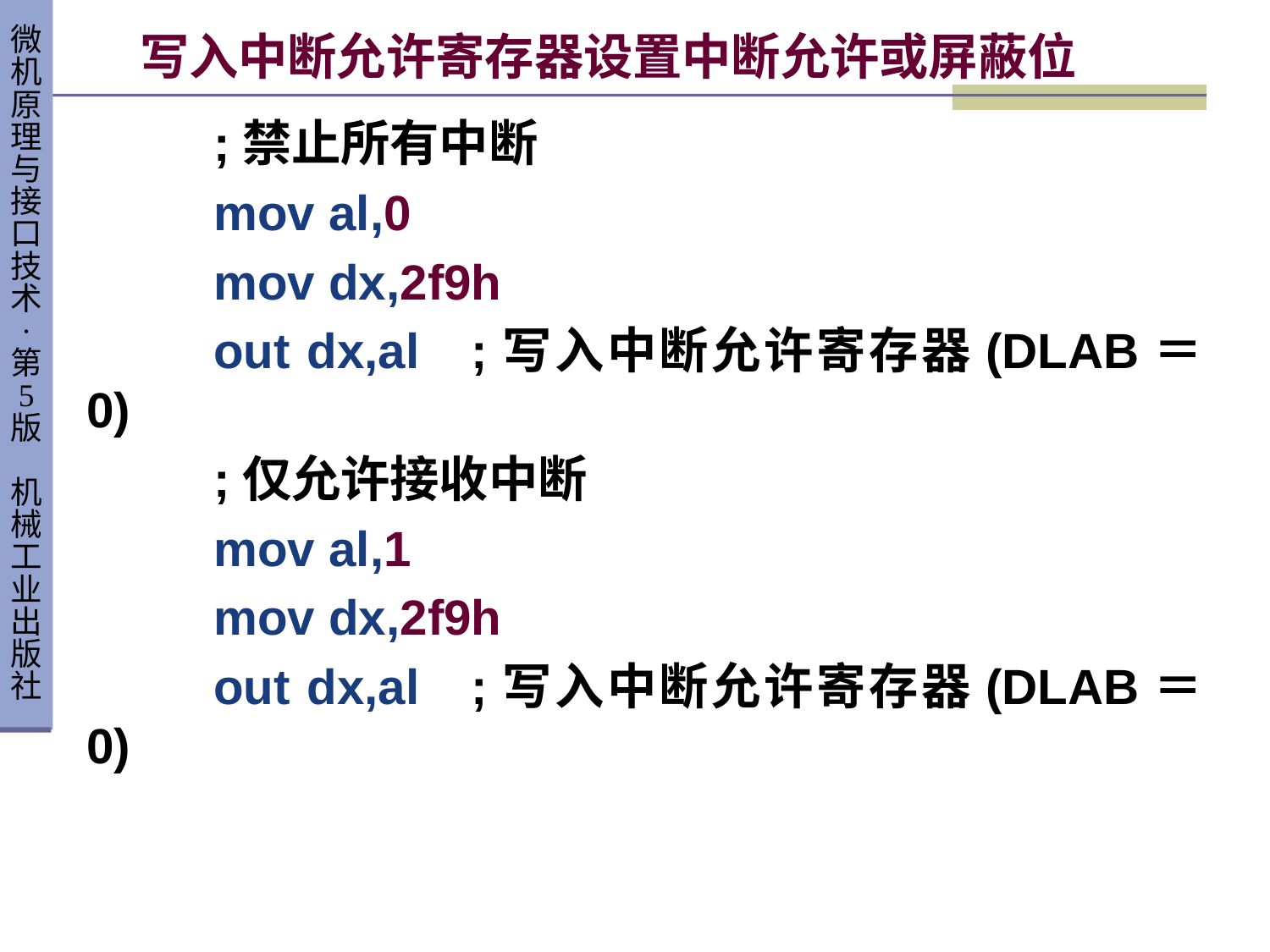

# 写入中断允许寄存器设置中断允许或屏蔽位
	;禁止所有中断
	mov al,0
 	mov dx,2f9h
	out dx,al	;写入中断允许寄存器(DLAB＝0)
	;仅允许接收中断
	mov al,1
 	mov dx,2f9h
	out dx,al	;写入中断允许寄存器(DLAB＝0)